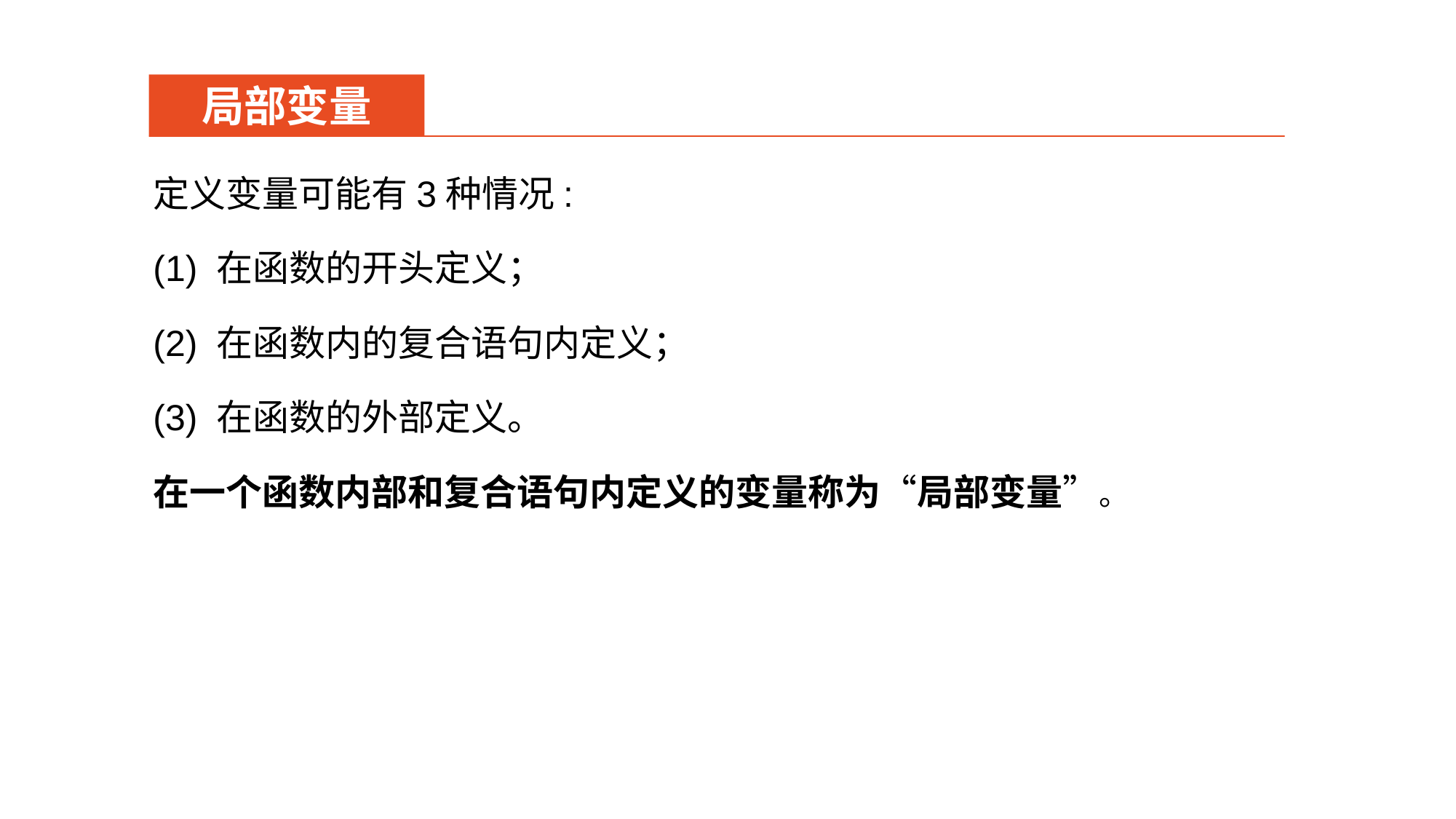

局部变量
定义变量可能有3种情况:
(1) 在函数的开头定义；
(2) 在函数内的复合语句内定义；
(3) 在函数的外部定义。
在一个函数内部和复合语句内定义的变量称为“局部变量”。